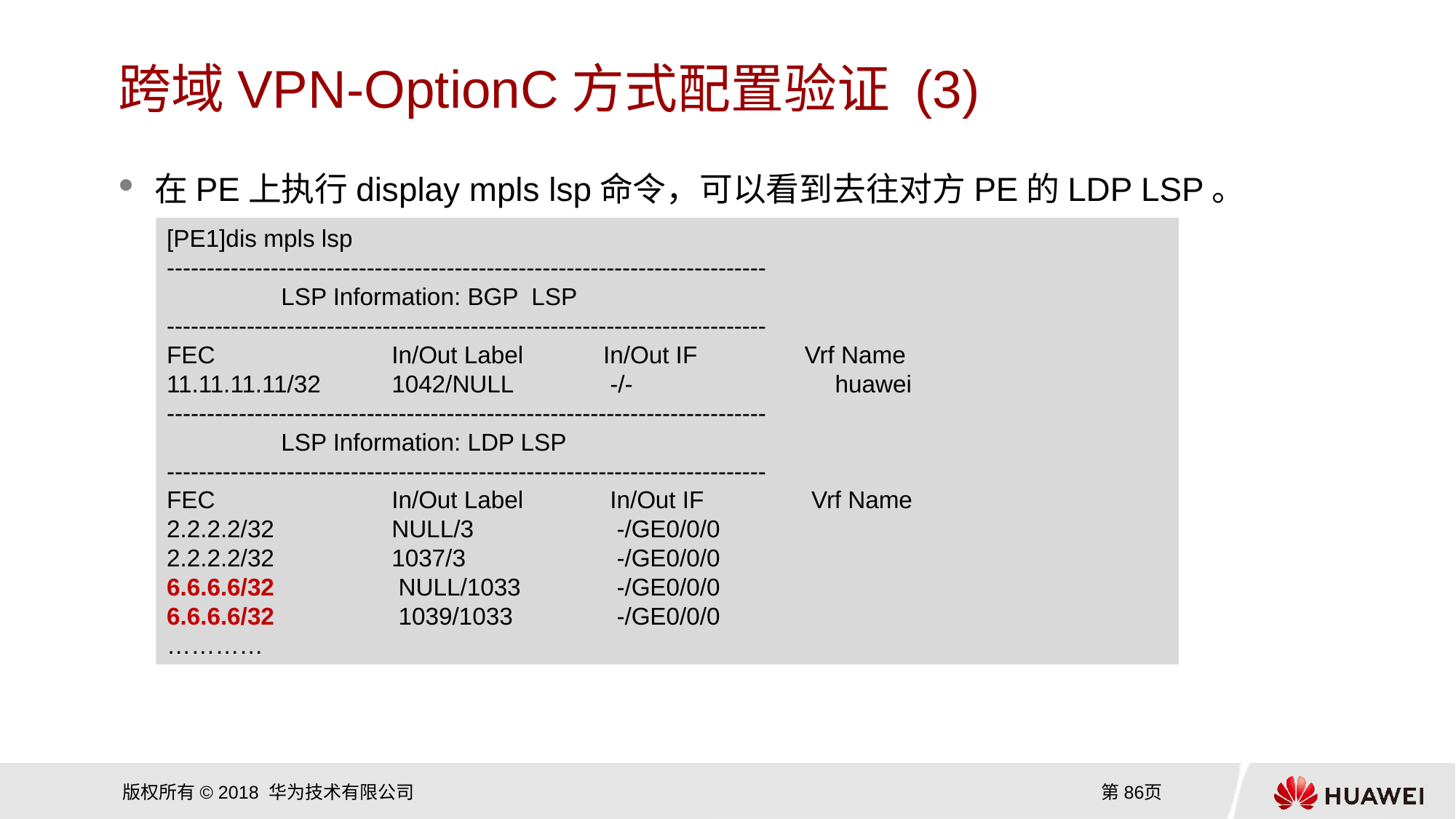

# 跨域VPN-OptionC方式配置验证 (3)
在PE上执行display mpls lsp命令，可以看到去往对方PE的LDP LSP。

[PE1]dis mpls lsp
---------------------------------------------------------------------------
                 LSP Information: BGP  LSP
---------------------------------------------------------------------------
FEC               	 In/Out Label  	In/Out IF                Vrf Name
11.11.11.11/32    	 1042/NULL    	 -/-                    	  huawei
---------------------------------------------------------------------------
                 LSP Information: LDP LSP
---------------------------------------------------------------------------
FEC               	 In/Out Label 	 In/Out IF                Vrf Name
2.2.2.2/32        	 NULL/3      	  -/GE0/0/0
2.2.2.2/32        	 1037/3      	  -/GE0/0/0
6.6.6.6/32       	  NULL/1033   	  -/GE0/0/0
6.6.6.6/32       	  1039/1033    	  -/GE0/0/0
…………